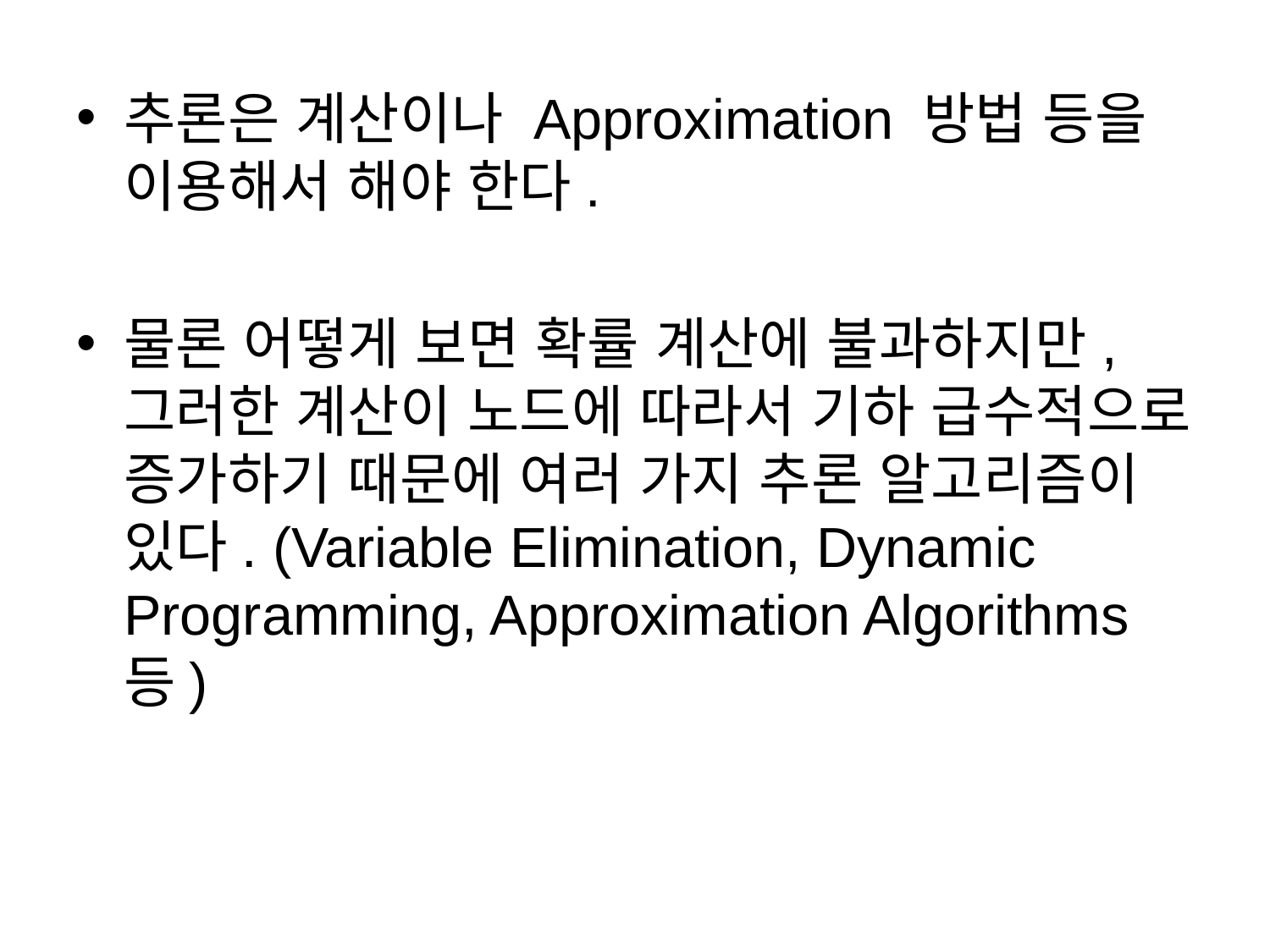

추론은 계산이나 Approximation 방법 등을 이용해서 해야 한다.

물론 어떻게 보면 확률 계산에 불과하지만, 그러한 계산이 노드에 따라서 기하 급수적으로 증가하기 때문에 여러 가지 추론 알고리즘이 있다. (Variable Elimination, Dynamic Programming, Approximation Algorithms 등)